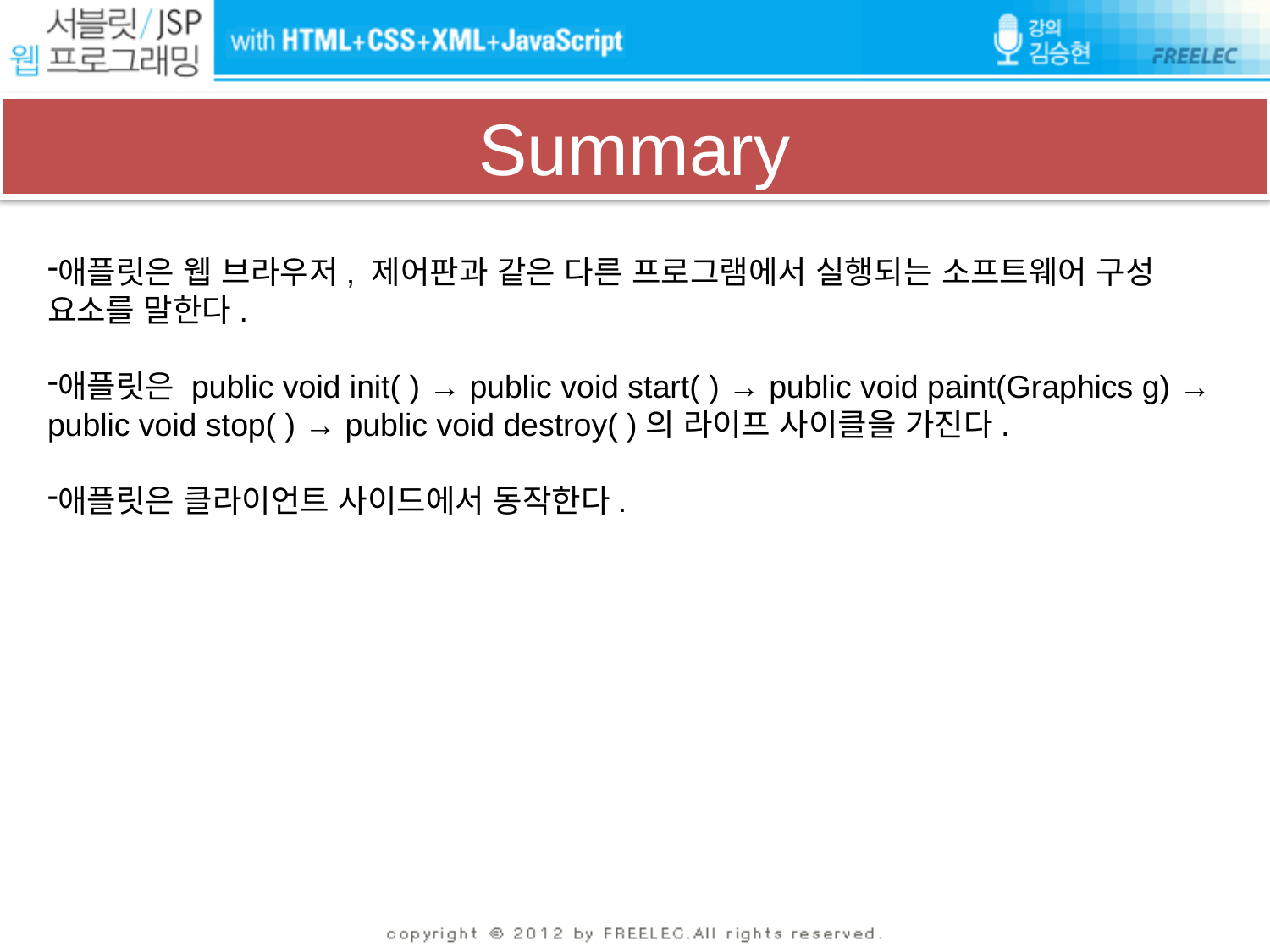

# Summary
애플릿은 웹 브라우저, 제어판과 같은 다른 프로그램에서 실행되는 소프트웨어 구성 요소를 말한다.

애플릿은 public void init( ) → public void start( ) → public void paint(Graphics g) → public void stop( ) → public void destroy( )의 라이프 사이클을 가진다.

애플릿은 클라이언트 사이드에서 동작한다.